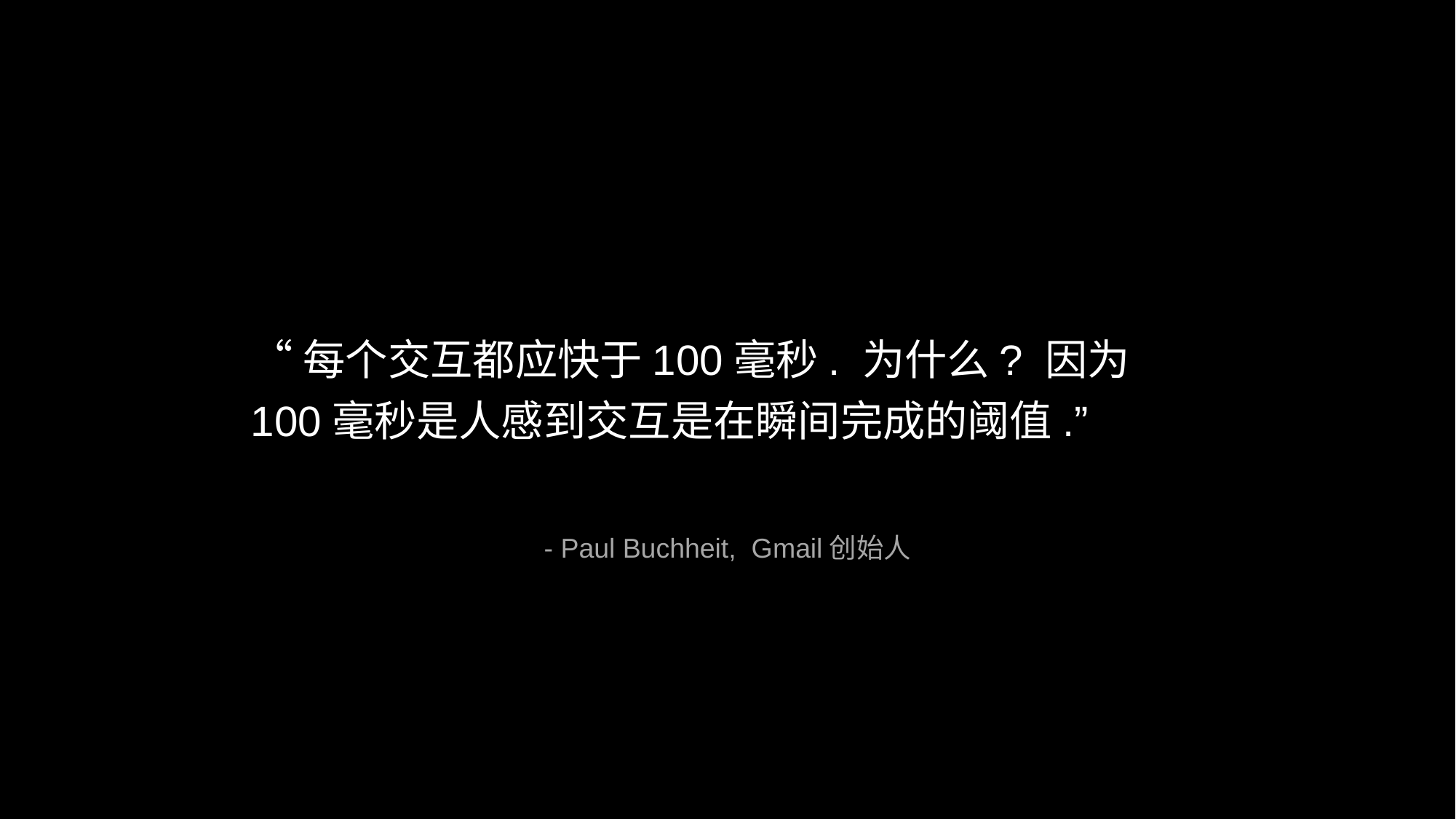

# “每个交互都应快于100毫秒. 为什么? 因为100毫秒是人感到交互是在瞬间完成的阈值.”
- Paul Buchheit,  Gmail创始人